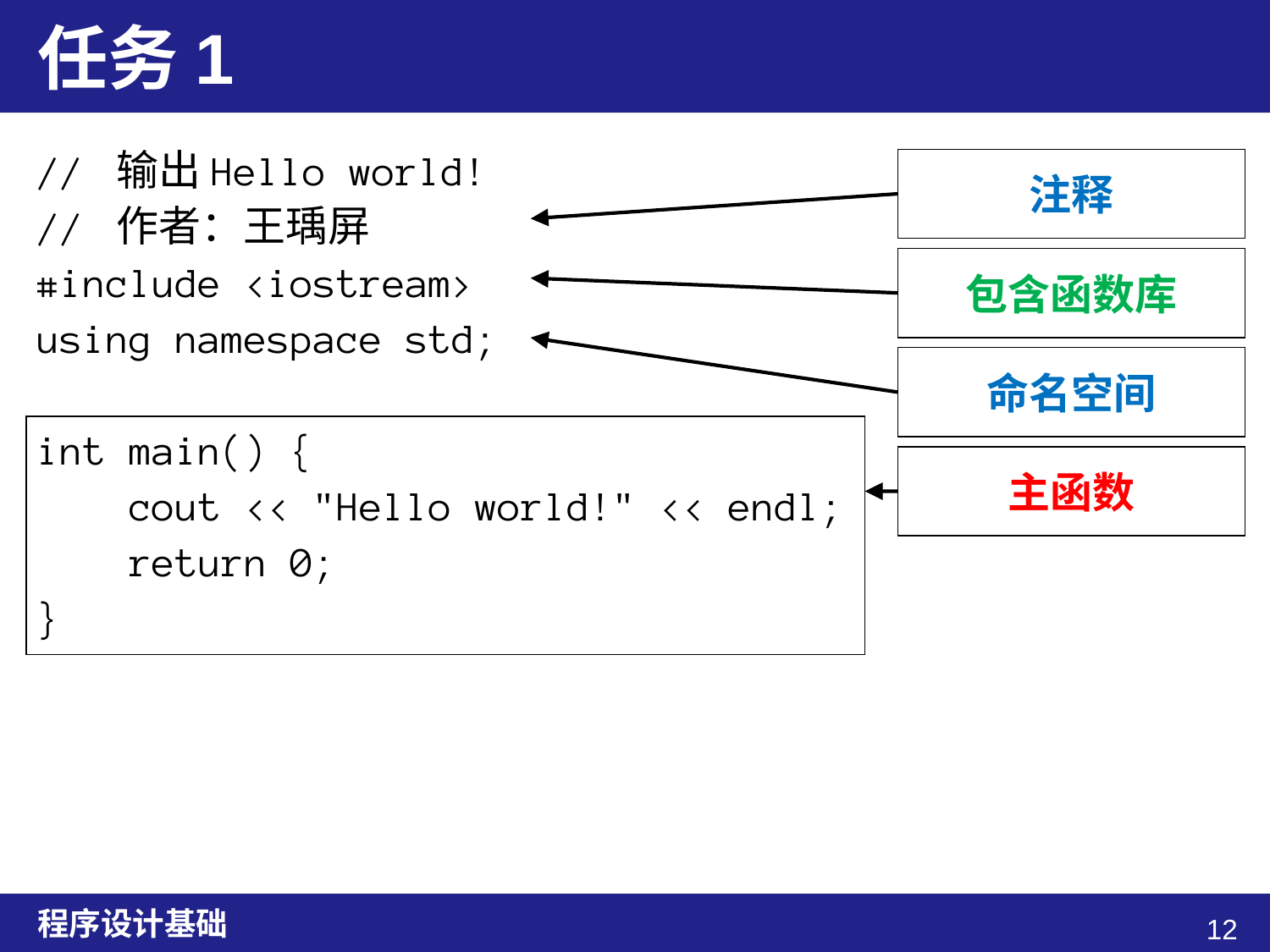

# 任务1
// 输出Hello world!
// 作者：王瑀屏
#include <iostream>
using namespace std;

int main() {
    cout << "Hello world!" << endl;
    return 0;
}
注释
包含函数库
命名空间

主函数